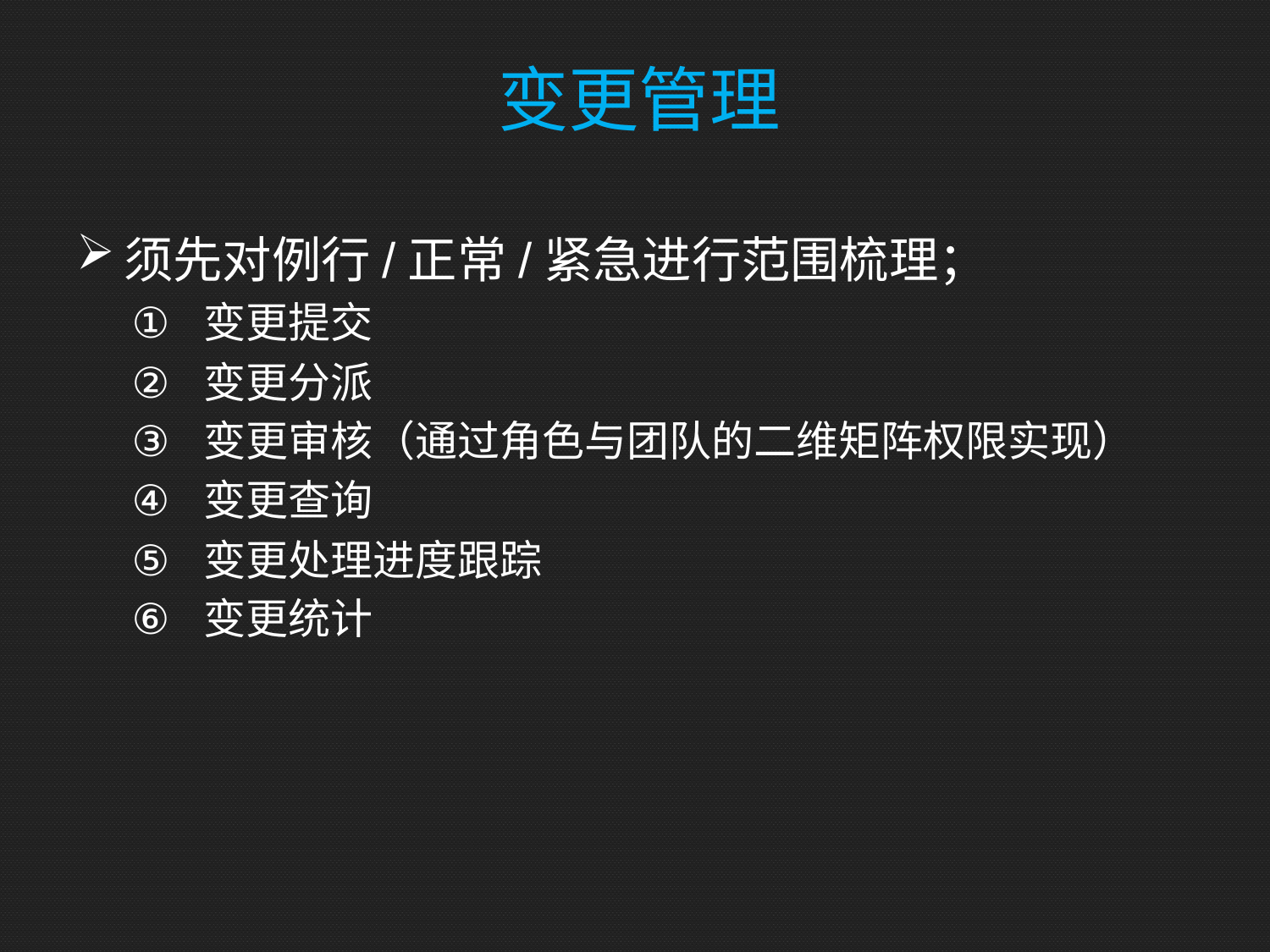

# 变更管理
须先对例行/正常/紧急进行范围梳理；
变更提交
变更分派
变更审核（通过角色与团队的二维矩阵权限实现）
变更查询
变更处理进度跟踪
变更统计